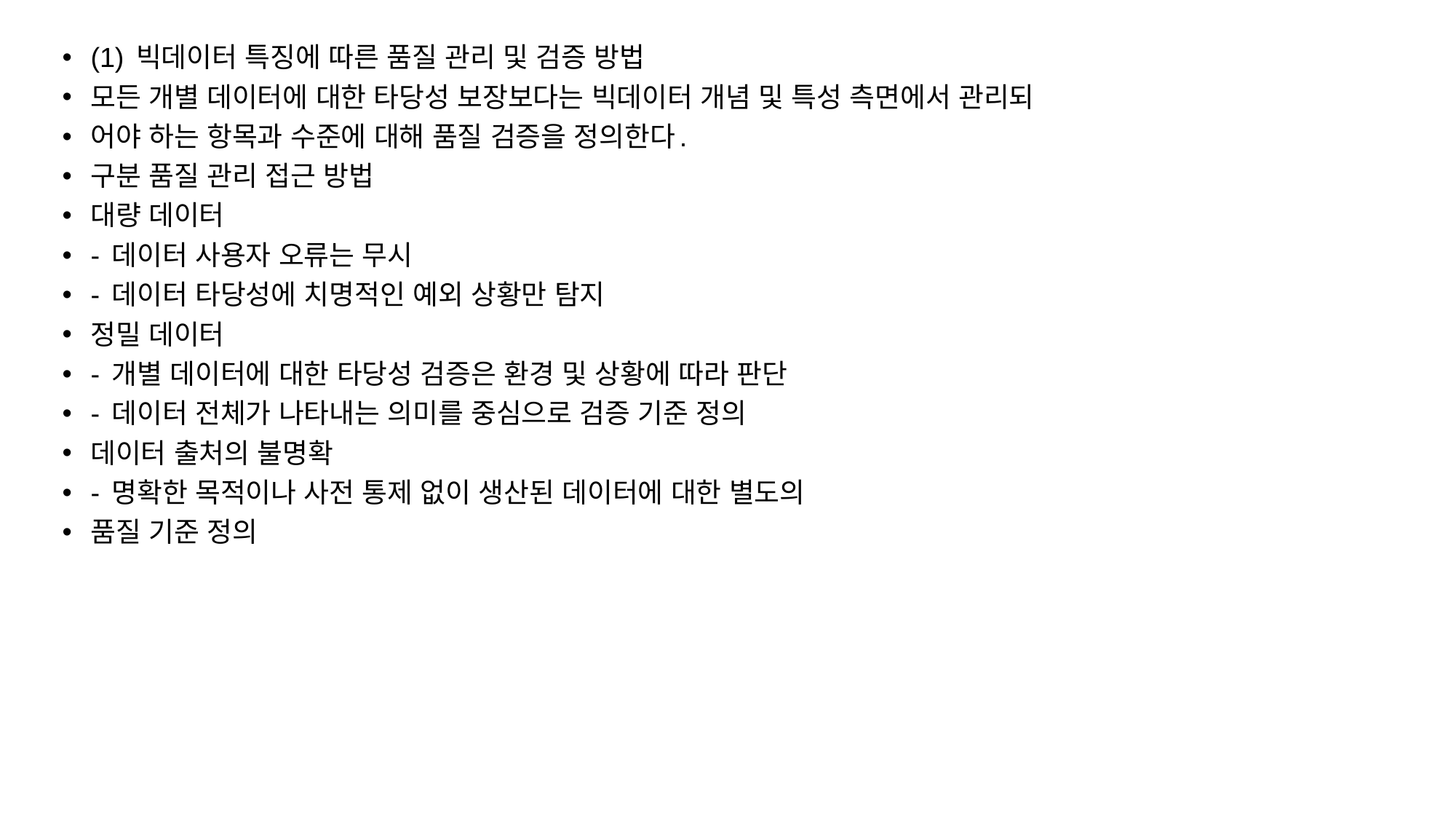

(1) 빅데이터 특징에 따른 품질 관리 및 검증 방법
모든 개별 데이터에 대한 타당성 보장보다는 빅데이터 개념 및 특성 측면에서 관리되
어야 하는 항목과 수준에 대해 품질 검증을 정의한다.
구분 품질 관리 접근 방법
대량 데이터
- 데이터 사용자 오류는 무시
- 데이터 타당성에 치명적인 예외 상황만 탐지
정밀 데이터
- 개별 데이터에 대한 타당성 검증은 환경 및 상황에 따라 판단
- 데이터 전체가 나타내는 의미를 중심으로 검증 기준 정의
데이터 출처의 불명확
- 명확한 목적이나 사전 통제 없이 생산된 데이터에 대한 별도의
품질 기준 정의